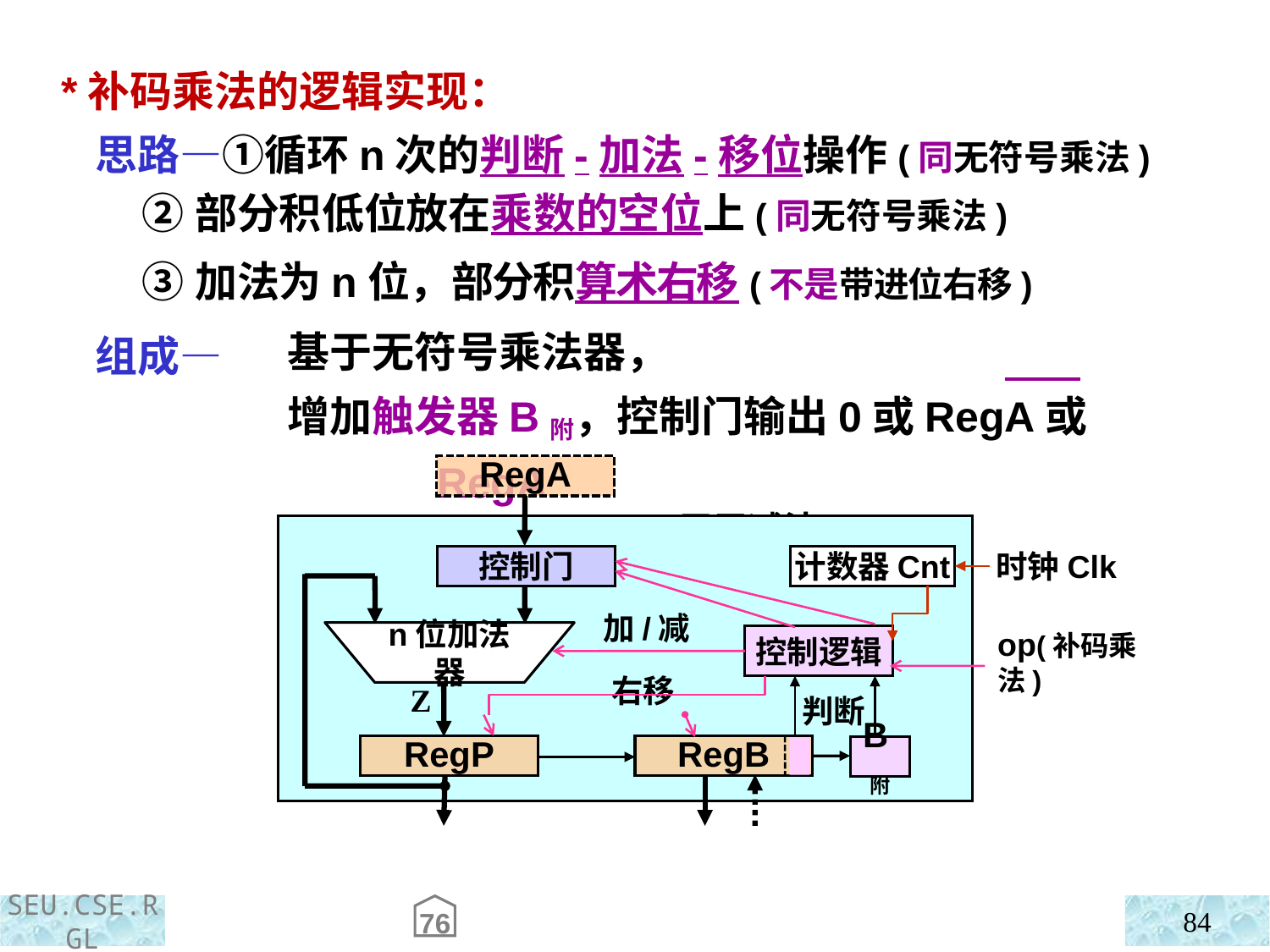

*补码乘法的逻辑实现：
     思路—①循环n次的判断-加法-移位操作(同无符号乘法)
           ②部分积低位放在乘数的空位上(同无符号乘法)
           ③加法为n位，部分积算术右移(不是带进位右移)
     组成—
基于无符号乘法器，
增加触发器B附，控制门输出0或RegA或RegA
                                      (用于减法)
RegA

时钟Clk
控制门
计数器Cnt

加/减
n位加法器
控制逻辑
op(补码乘法)

右移

Z

判断

RegB
RegP
B附

76
84